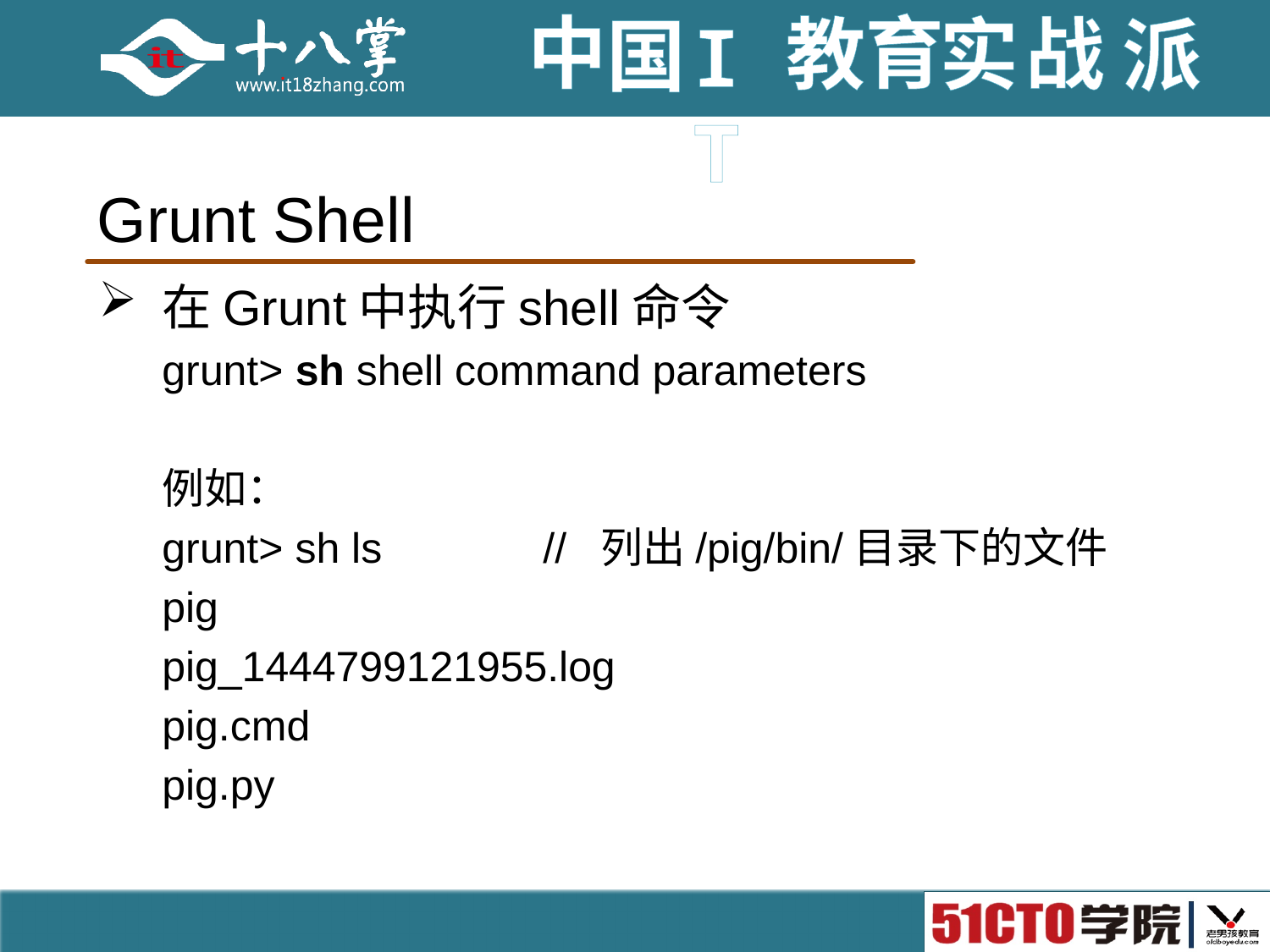

# Grunt Shell
在Grunt中执行shell命令
grunt> sh shell command parameters

例如：
grunt> sh ls		//  列出/pig/bin/目录下的文件
pig
pig_1444799121955.log
pig.cmd
pig.py